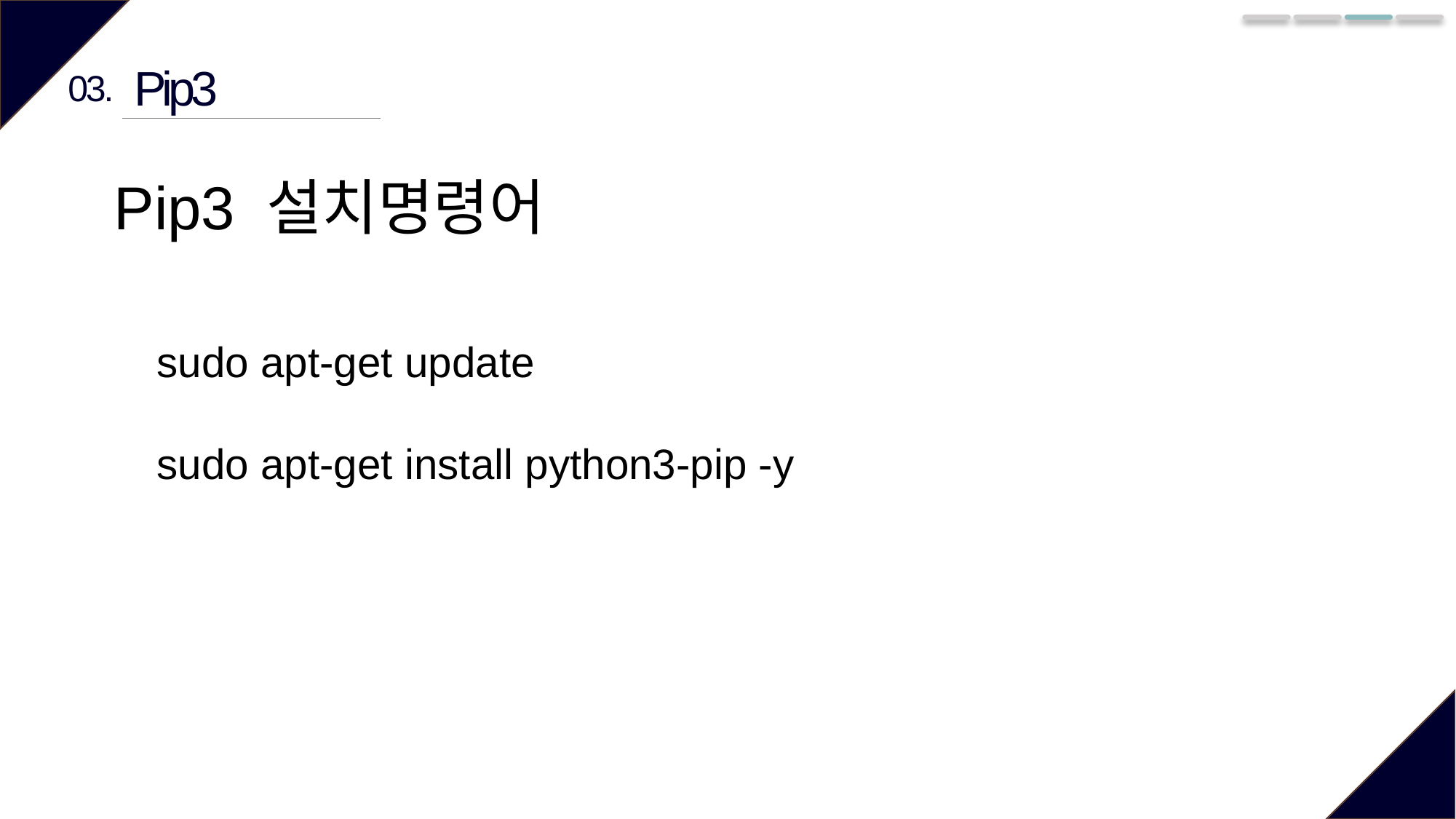

Pip3
03.
Pip3 설치명령어
sudo apt-get update

sudo apt-get install python3-pip -y